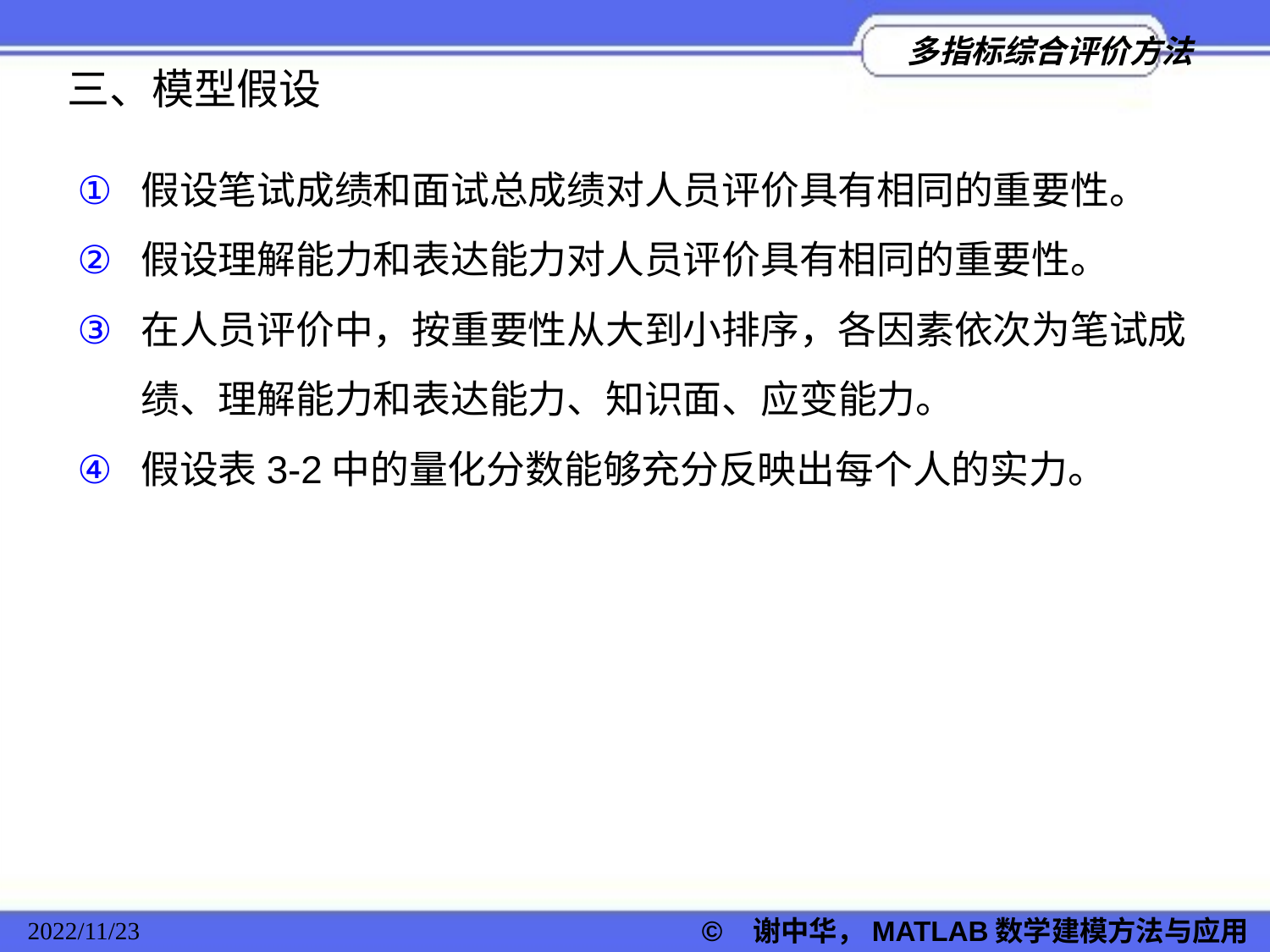

三、模型假设
假设笔试成绩和面试总成绩对人员评价具有相同的重要性。
假设理解能力和表达能力对人员评价具有相同的重要性。
在人员评价中，按重要性从大到小排序，各因素依次为笔试成绩、理解能力和表达能力、知识面、应变能力。
假设表3-2中的量化分数能够充分反映出每个人的实力。
2022/11/23
©   谢中华，MATLAB数学建模方法与应用